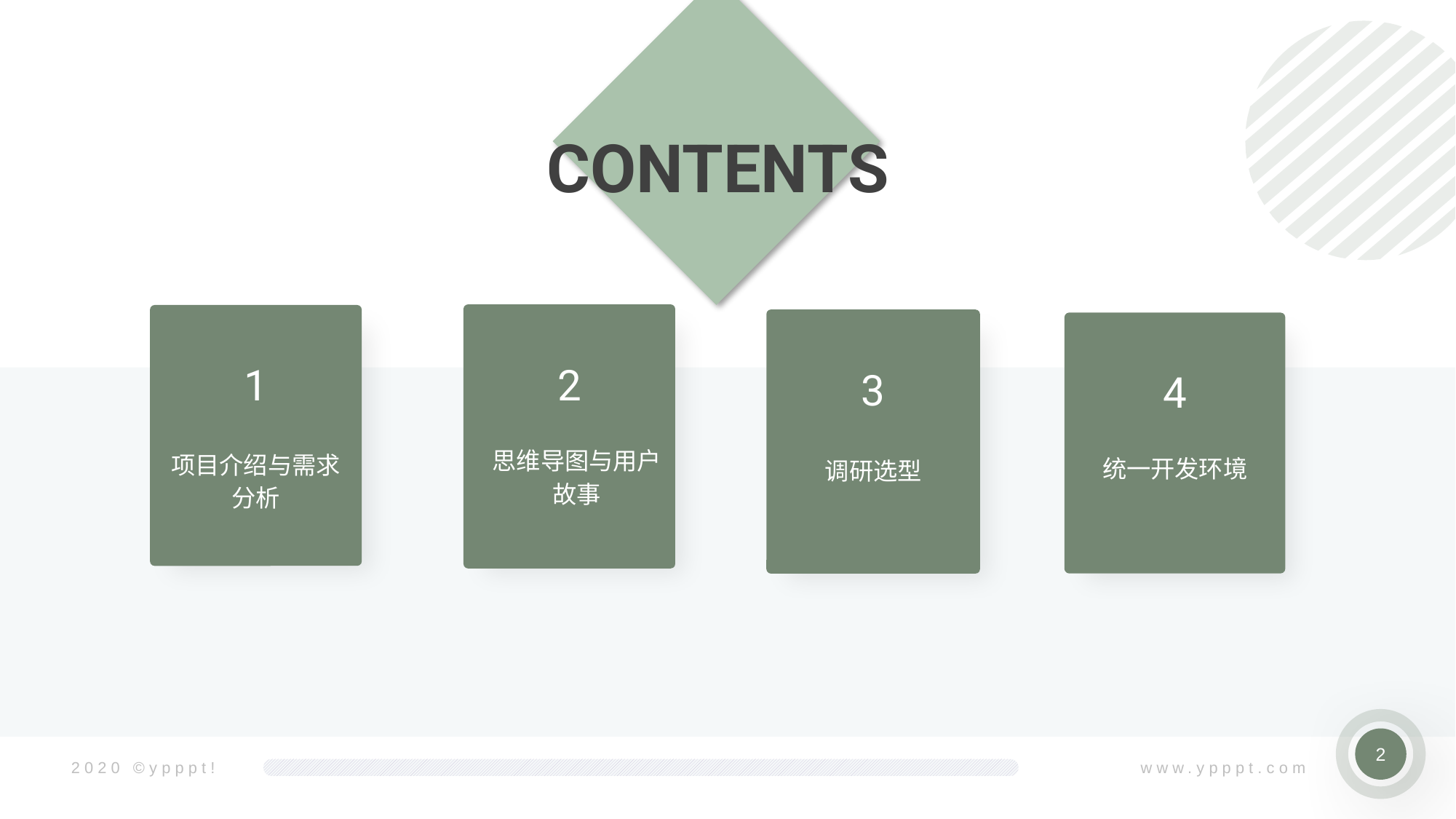

CONTENTS

2
思维导图与用户故事

1
项目介绍与需求分析

3
调研选型

4
统一开发环境

2
2020 ©ypppt!
www.ypppt.com